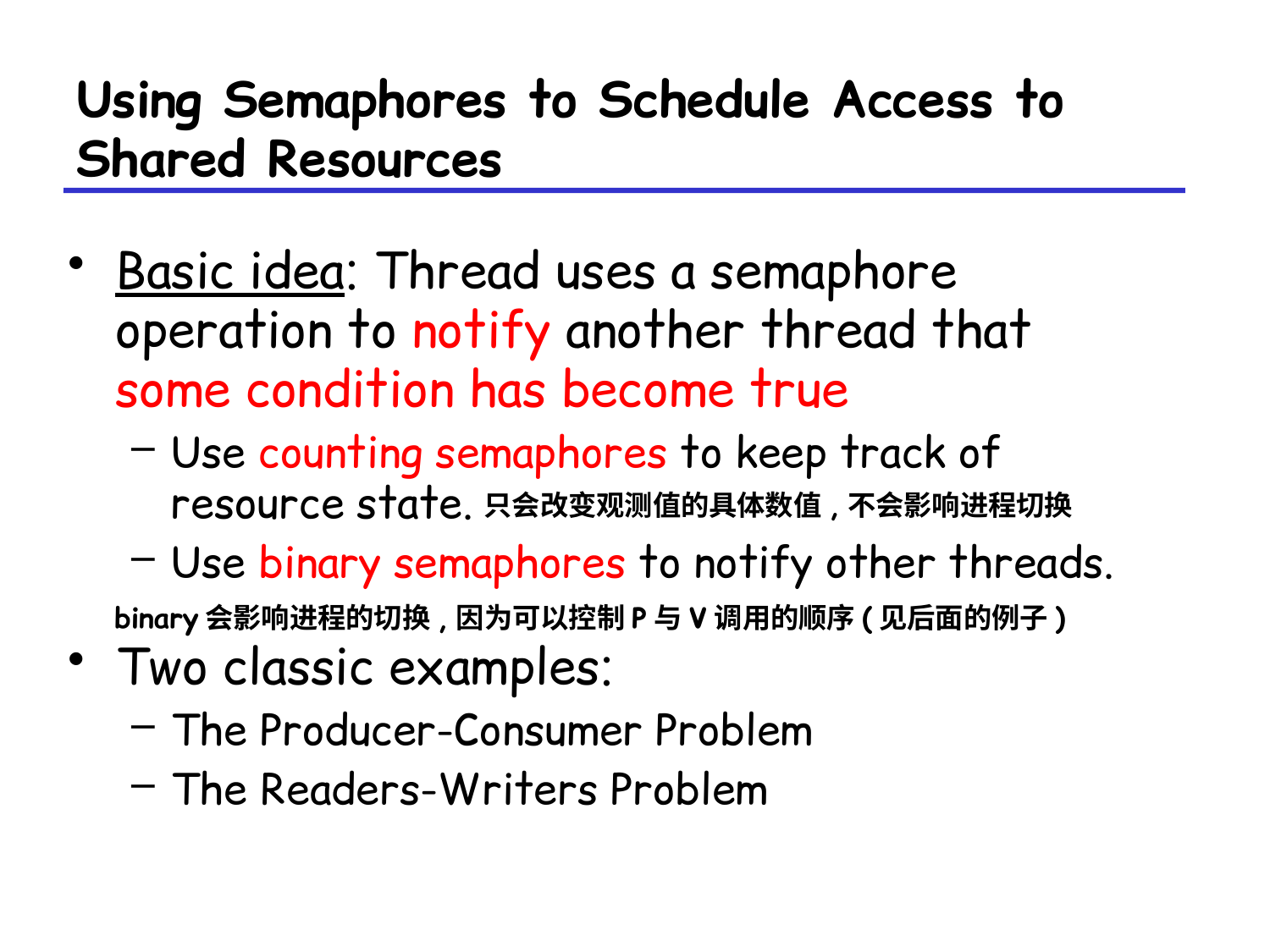

# Using Semaphores to Schedule Access to Shared Resources
Basic idea: Thread uses a semaphore operation to notify another thread that some condition has become true
Use counting semaphores to keep track of resource state.
Use binary semaphores to notify other threads.

Two classic examples:
The Producer-Consumer Problem
The Readers-Writers Problem

只会改变观测值的具体数值,不会影响进程切换
binary会影响进程的切换,因为可以控制P与V调用的顺序(见后面的例子)